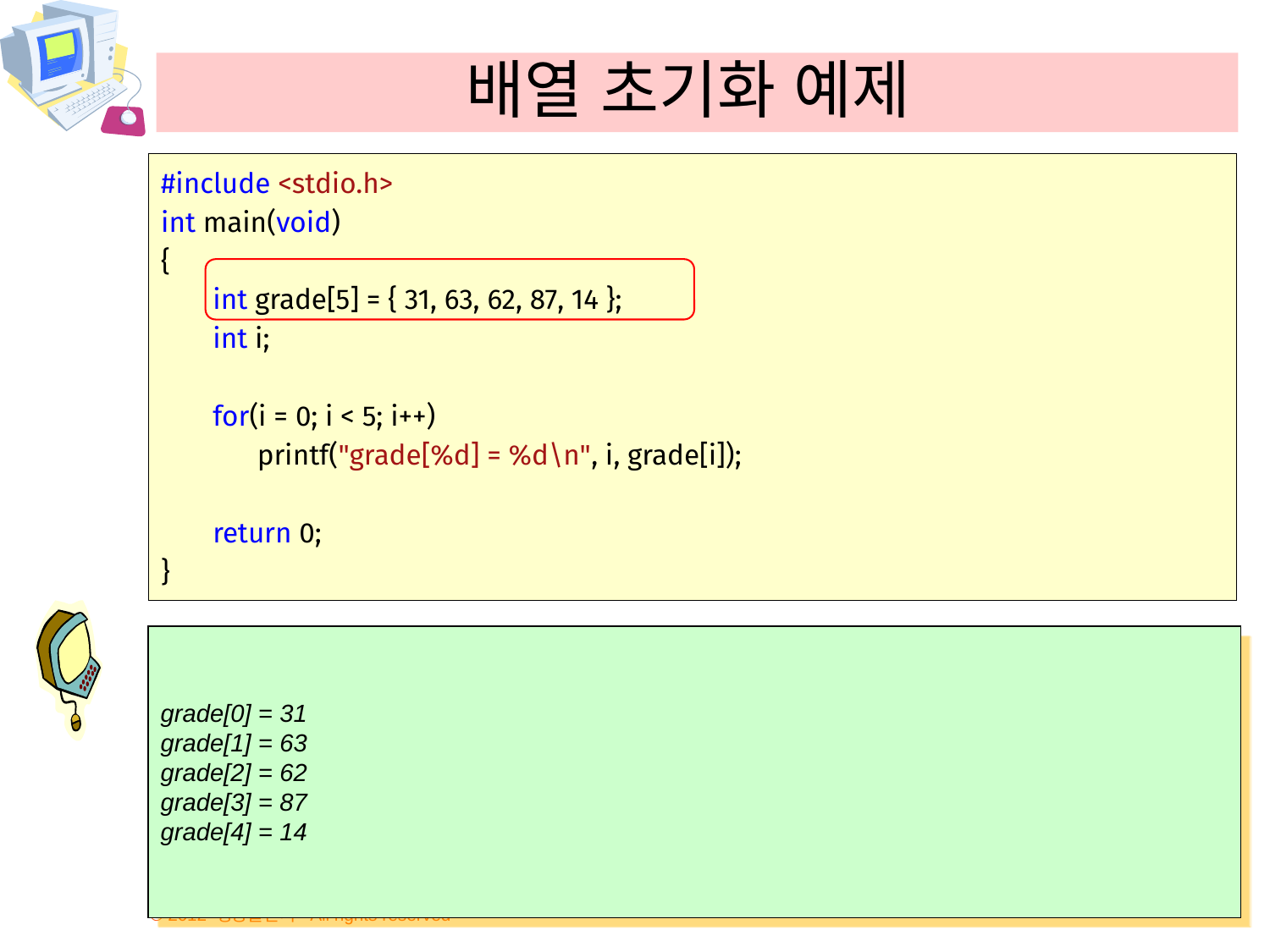

# 배열 초기화 예제
#include <stdio.h>
int main(void)
{
       int grade[5] = { 31, 63, 62, 87, 14 };
       int i;

       for(i = 0; i < 5; i++)
             printf("grade[%d] = %d\n", i, grade[i]);

       return 0;
}

grade[0] = 31
grade[1] = 63
grade[2] = 62
grade[3] = 87
grade[4] = 14